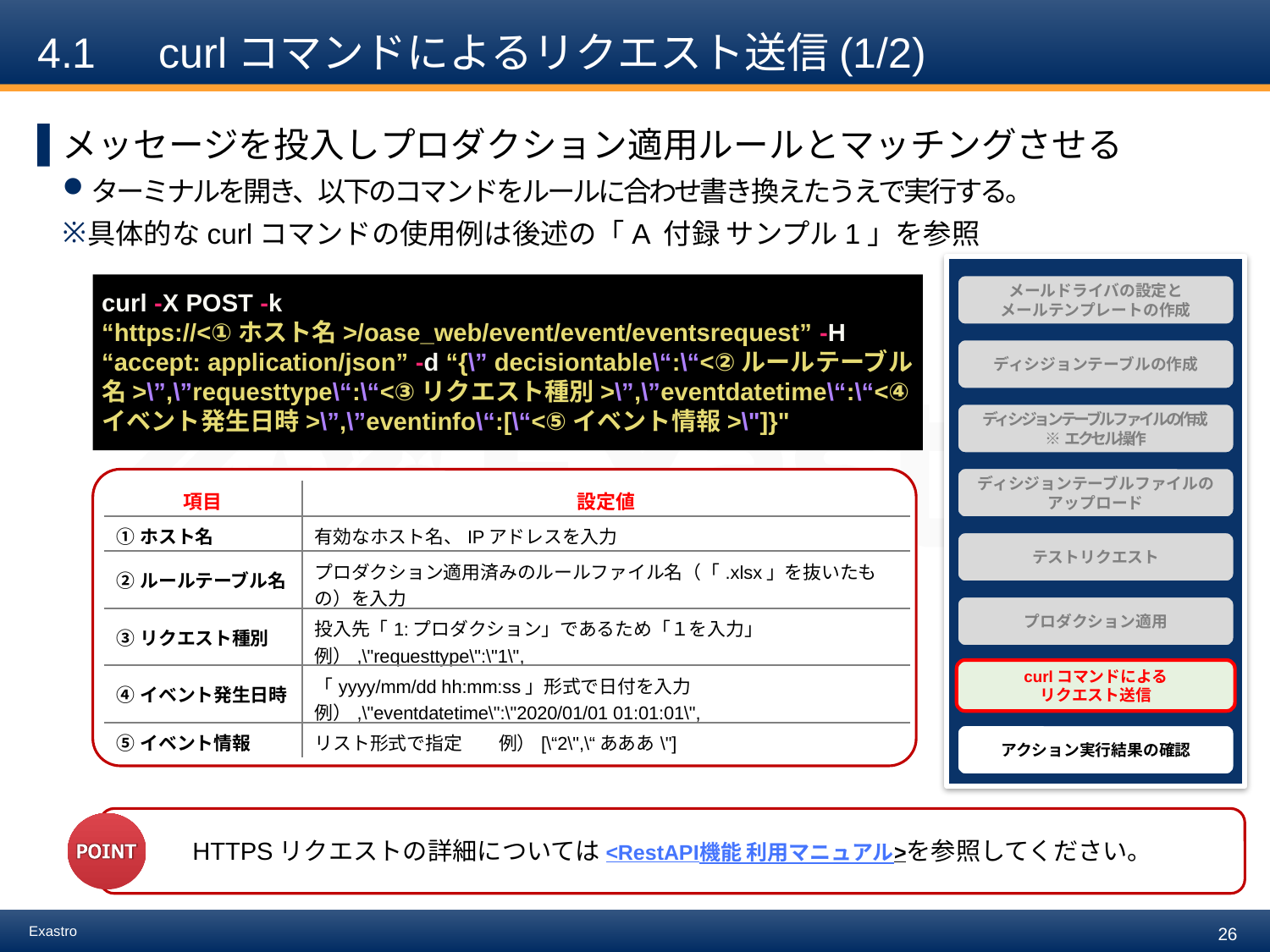

# 4.1　curlコマンドによるリクエスト送信(1/2)
メッセージを投入しプロダクション適用ルールとマッチングさせる
ターミナルを開き、以下のコマンドをルールに合わせ書き換えたうえで実行する。
具体的なcurlコマンドの使用例は後述の「A 付録 サンプル1」を参照

メールドライバの設定と
メールテンプレートの作成
ディシジョンテーブルの作成
ディシジョンテーブルファイルの作成
※エクセル操作
ディシジョンテーブルファイルの
アップロード
テストリクエスト
プロダクション適用
curlコマンドによる
リクエスト送信
アクション実行結果の確認

curl -X POST -k “https://<①ホスト名>/oase_web/event/event/eventsrequest” -H “accept: application/json” -d “{\” decisiontable\“:\“<②ルールテーブル名>\”,\”requesttype\“:\“<③リクエスト種別>\”,\”eventdatetime\“:\“<④イベント発生日時>\”,\”eventinfo\“:[\“<⑤イベント情報>\"]}"

| 項目 | 設定値 |
| --- | --- |
| ①ホスト名 | 有効なホスト名、IPアドレスを入力 |
| ②ルールテーブル名 | プロダクション適用済みのルールファイル名（「.xlsx」を抜いたもの）を入力 |
| ③リクエスト種別 | 投入先「1:プロダクション」であるため「１を入力」 例）,\"requesttype\":\"1\", |
| ④イベント発生日時 | 「yyyy/mm/dd hh:mm:ss」形式で日付を入力 例）,\"eventdatetime\":\"2020/01/01 01:01:01\", |
| ⑤イベント情報 | リスト形式で指定　　例）[\“2\",\“あああ\"] |
HTTPSリクエストの詳細については<RestAPI機能 利用マニュアル>を参照してください。